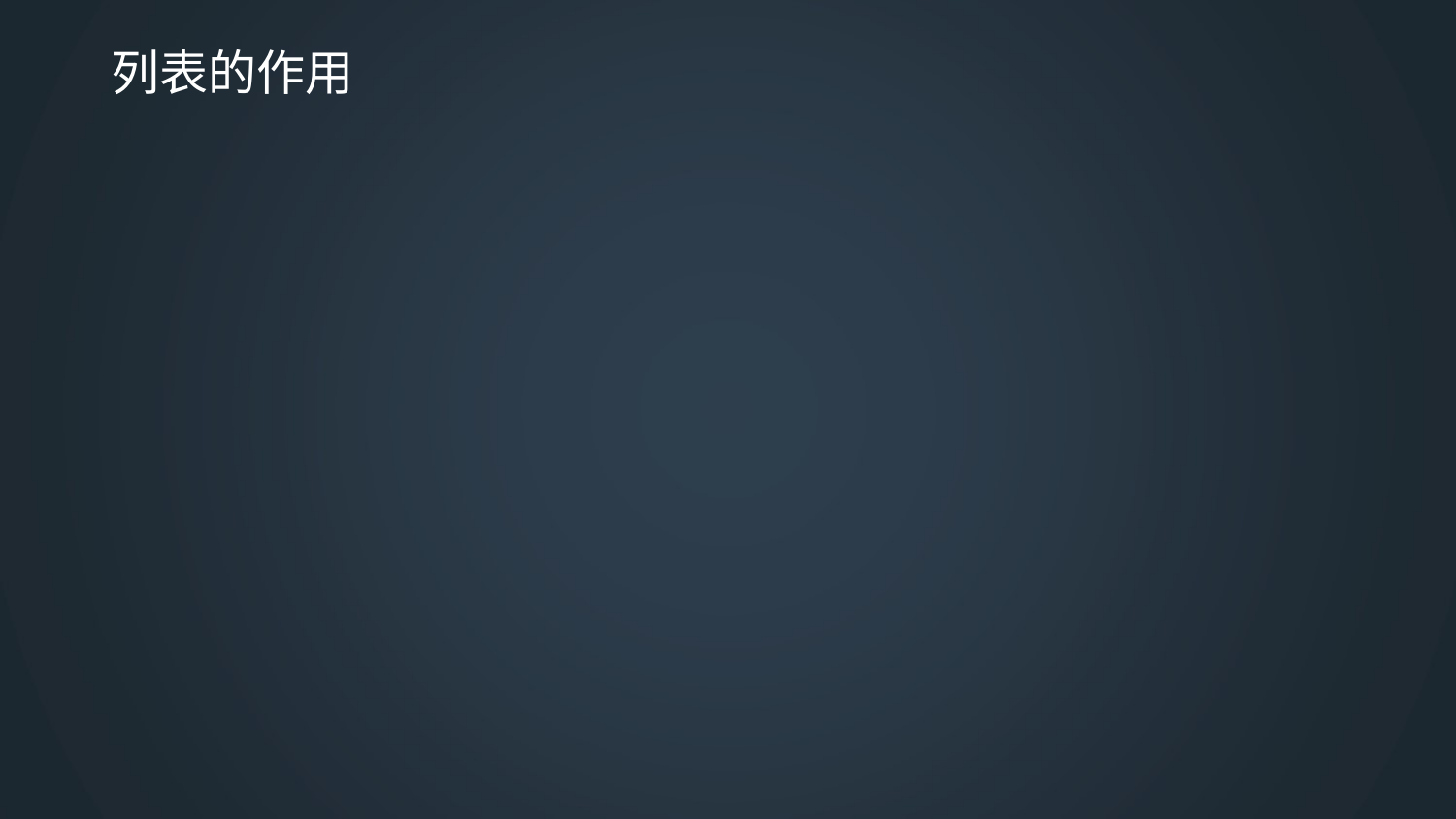

# 列表的作用
列表是指将具有相似特征或具有先后顺序的几行文字进行对齐排列
所有的列表都由列表类型和列表项组成

    - 列表类型：有序列表<ol> 和无序列表<ul>
    - 列表项：<li>用于指示具有的列表内容